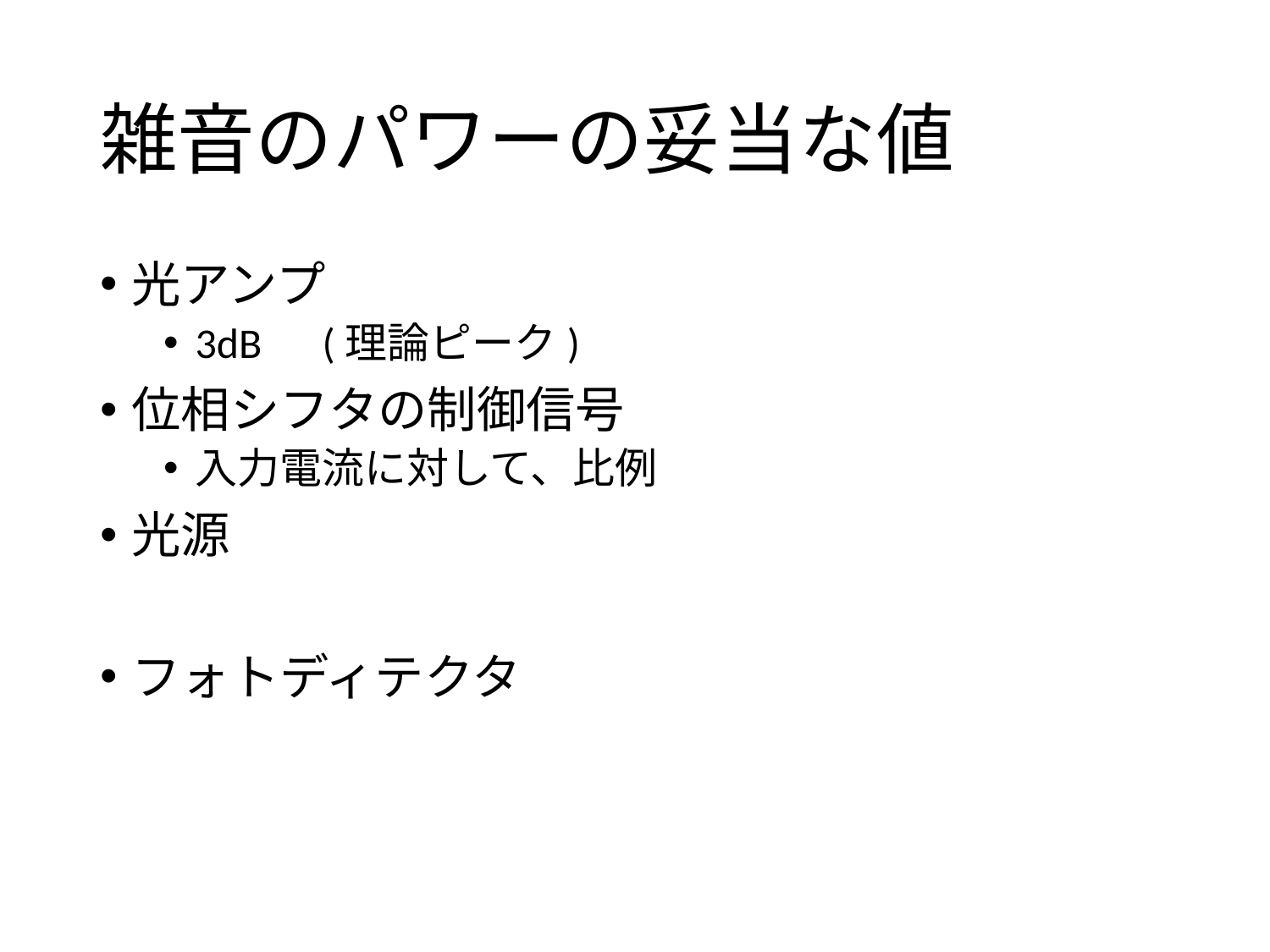

# 雑音のパワーの妥当な値
光アンプ
3dB	(理論ピーク)
位相シフタの制御信号
入力電流に対して、比例
光源

フォトディテクタ